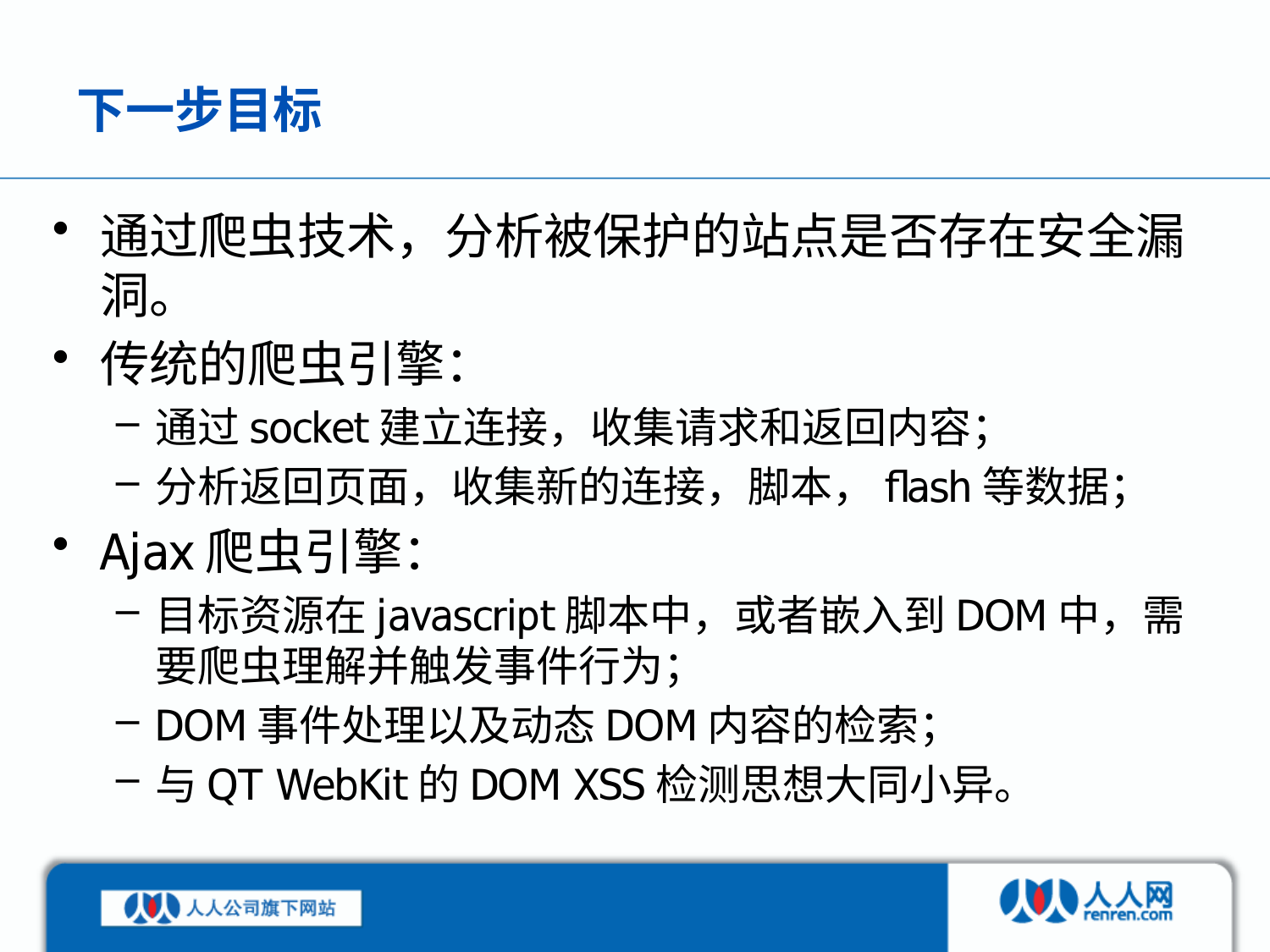

# 下一步目标
通过爬虫技术，分析被保护的站点是否存在安全漏洞。
传统的爬虫引擎：
通过socket建立连接，收集请求和返回内容；
分析返回页面，收集新的连接，脚本，flash等数据；
Ajax爬虫引擎：
目标资源在javascript脚本中，或者嵌入到DOM中，需要爬虫理解并触发事件行为；
DOM事件处理以及动态DOM内容的检索；
与QT WebKit的DOM XSS检测思想大同小异。